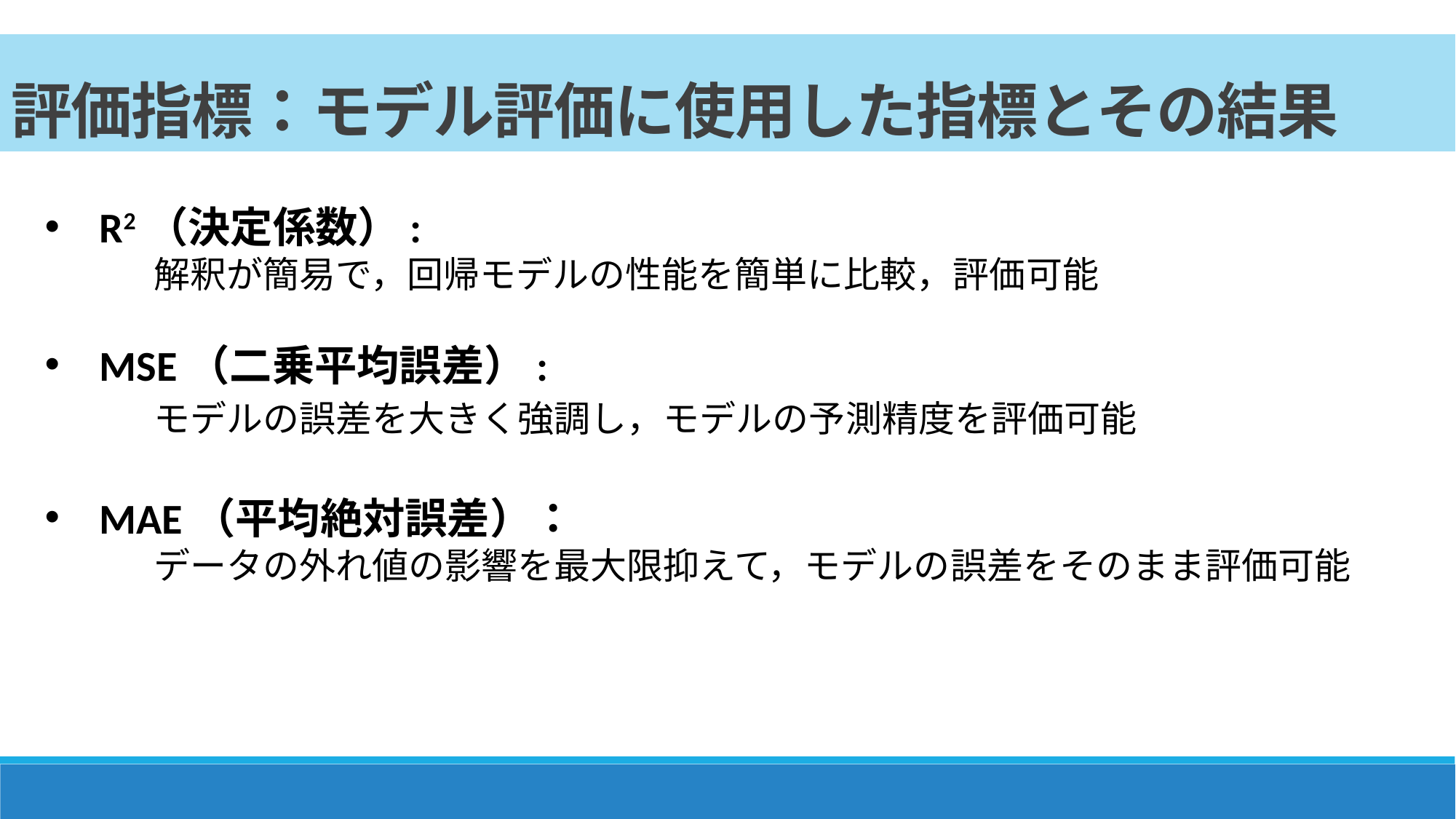

評価指標：モデル評価に使用した指標とその結果
R2（決定係数）:
	解釈が簡易で，回帰モデルの性能を簡単に比較，評価可能

MSE（二乗平均誤差）:
	モデルの誤差を大きく強調し，モデルの予測精度を評価可能

MAE（平均絶対誤差）：
	データの外れ値の影響を最大限抑えて，モデルの誤差をそのまま評価可能